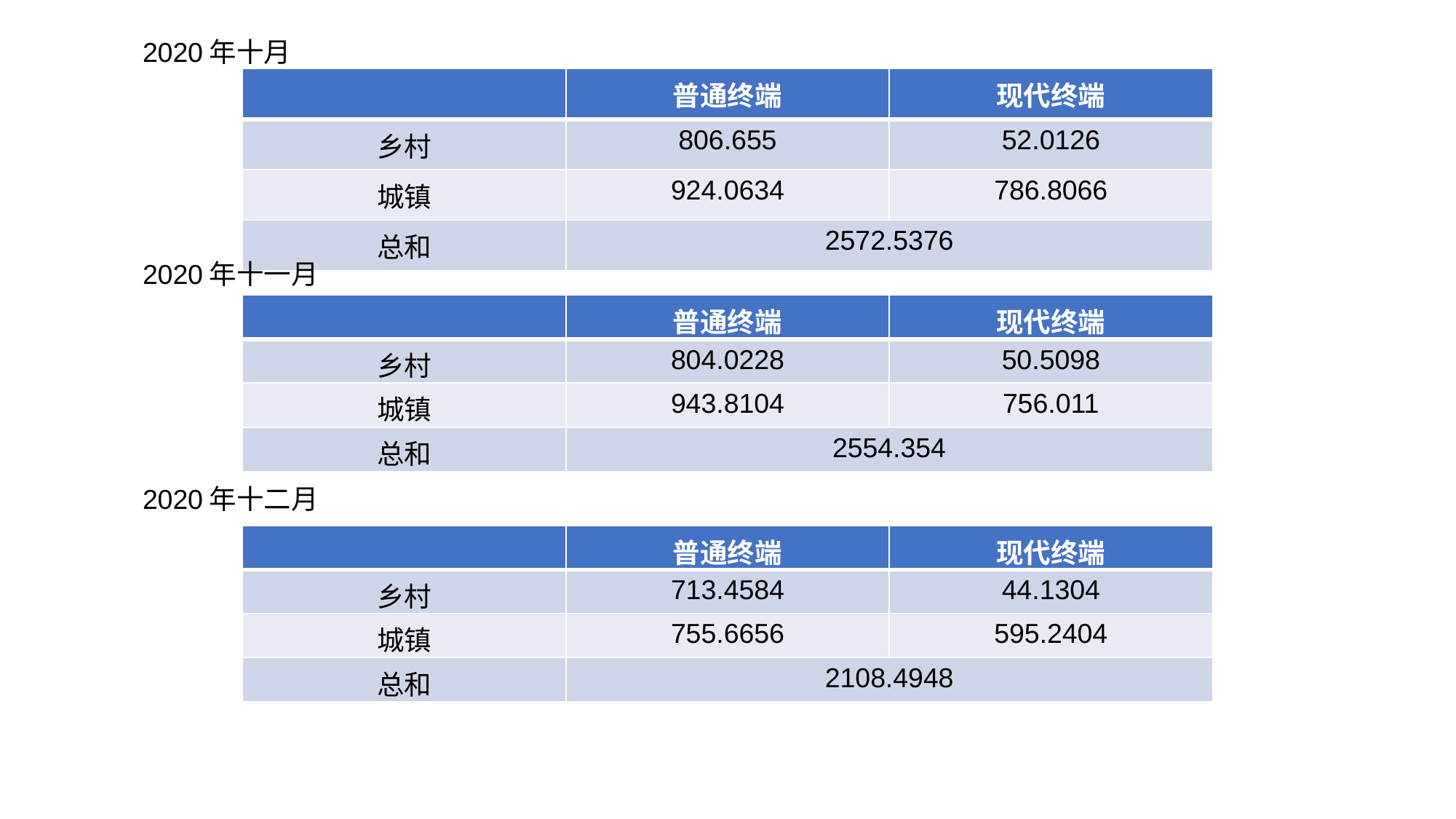

2020年十月
|  | 普通终端 | 现代终端 |
| --- | --- | --- |
| 乡村 | 806.655 | 52.0126 |
| 城镇 | 924.0634 | 786.8066 |
| 总和 | 2572.5376 |  |
2020年十一月
|  | 普通终端 | 现代终端 |
| --- | --- | --- |
| 乡村 | 804.0228 | 50.5098 |
| 城镇 | 943.8104 | 756.011 |
| 总和 | 2554.354 |  |
2020年十二月
|  | 普通终端 | 现代终端 |
| --- | --- | --- |
| 乡村 | 713.4584 | 44.1304 |
| 城镇 | 755.6656 | 595.2404 |
| 总和 | 2108.4948 |  |